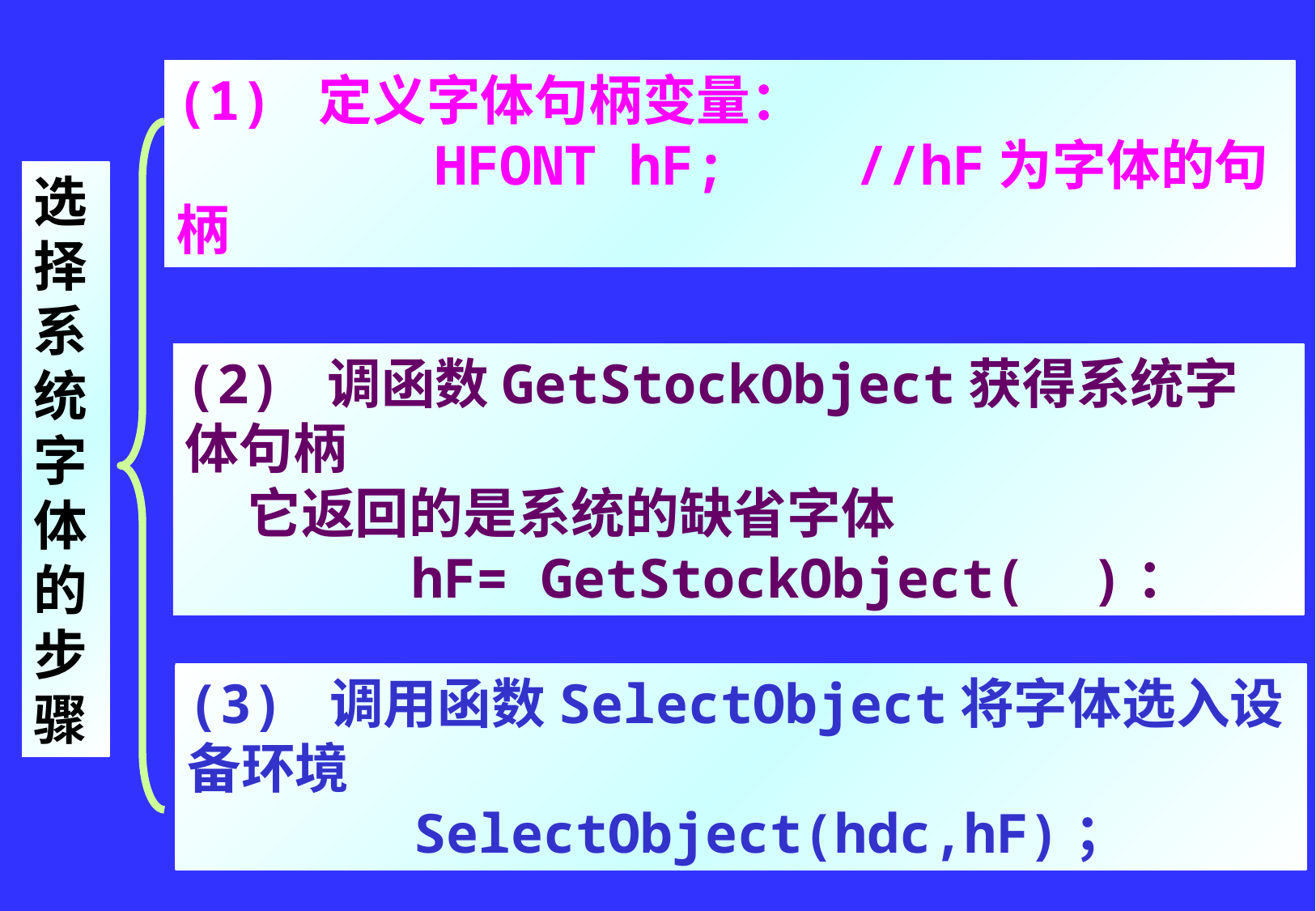

(1) 定义字体句柄变量：
        HFONT hF;    //hF为字体的句柄

选择系统字体的步骤
(2) 调函数GetStockObject获得系统字体句柄
    它返回的是系统的缺省字体
       hF= GetStockObject(  )：
(3) 调用函数SelectObject将字体选入设备环境
       SelectObject(hdc,hF)；
3